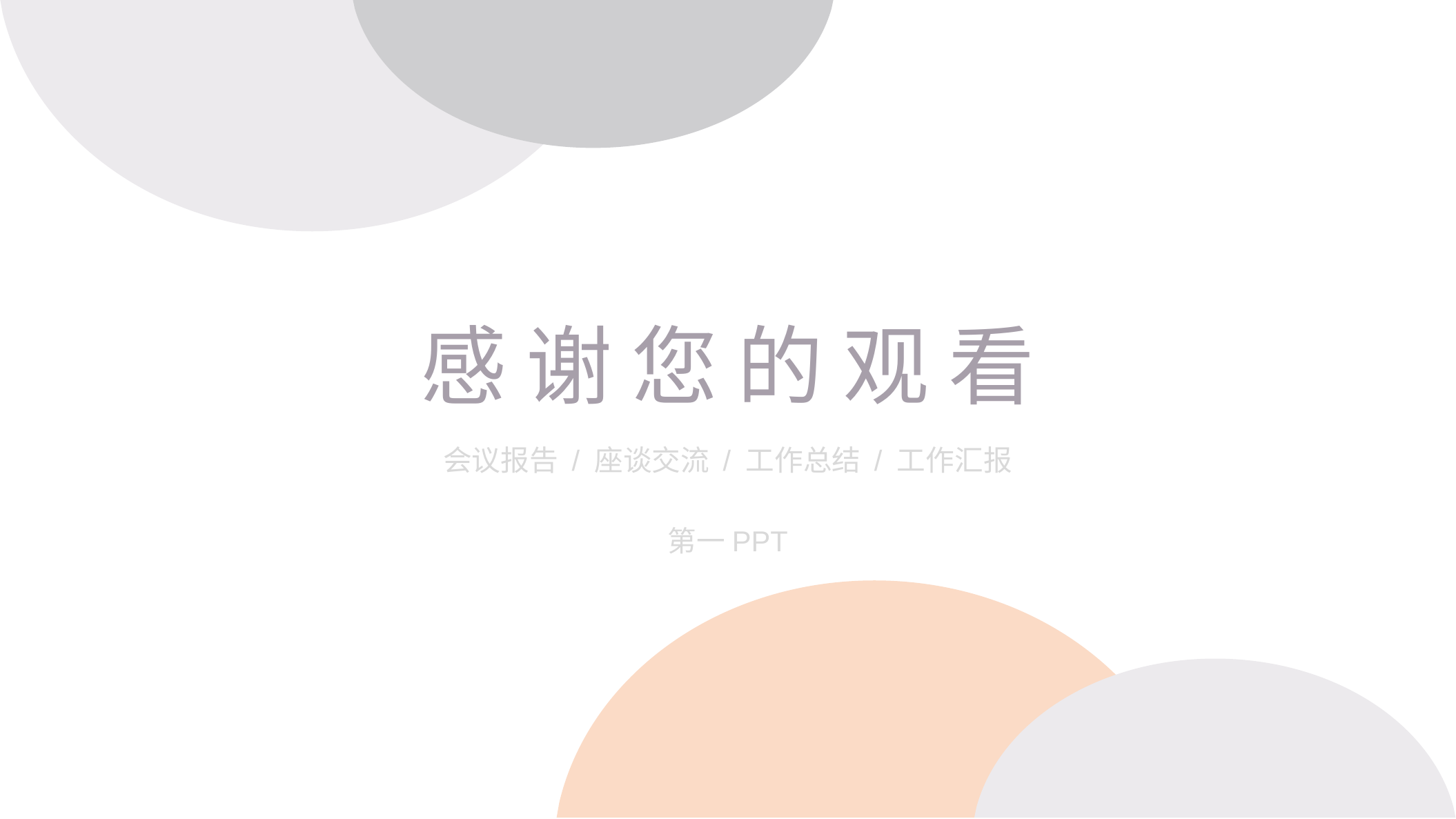

感 谢 您 的 观 看
会议报告 / 座谈交流 / 工作总结 / 工作汇报
第一PPT